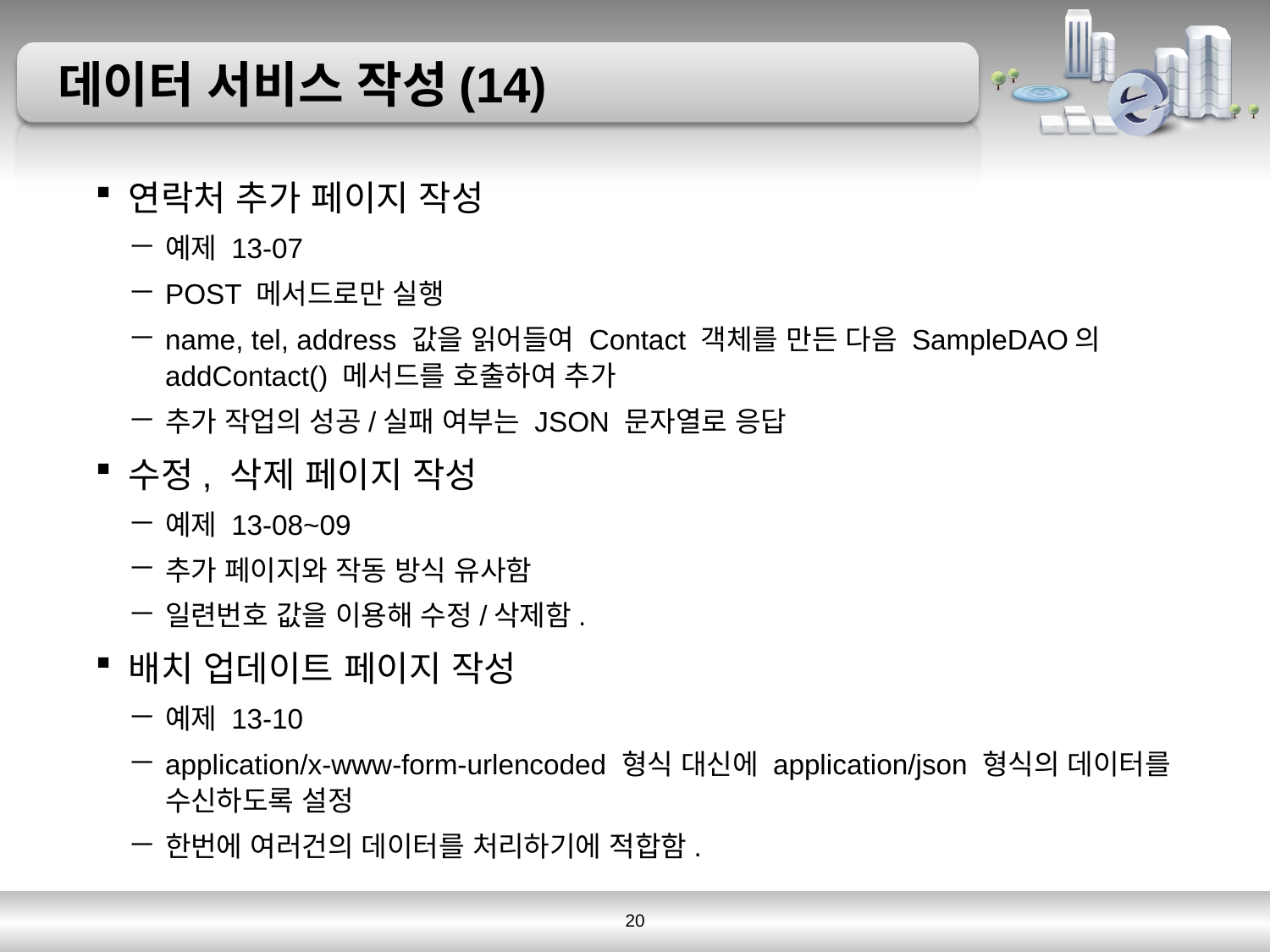

# 데이터 서비스 작성(14)
연락처 추가 페이지 작성
예제 13-07
POST 메서드로만 실행
name, tel, address 값을 읽어들여 Contact 객체를 만든 다음 SampleDAO의 addContact() 메서드를 호출하여 추가
추가 작업의 성공/실패 여부는 JSON 문자열로 응답
수정, 삭제 페이지 작성
예제 13-08~09
추가 페이지와 작동 방식 유사함
일련번호 값을 이용해 수정/삭제함.
배치 업데이트 페이지 작성
예제 13-10
application/x-www-form-urlencoded 형식 대신에 application/json 형식의 데이터를 수신하도록 설정
한번에 여러건의 데이터를 처리하기에 적합함.